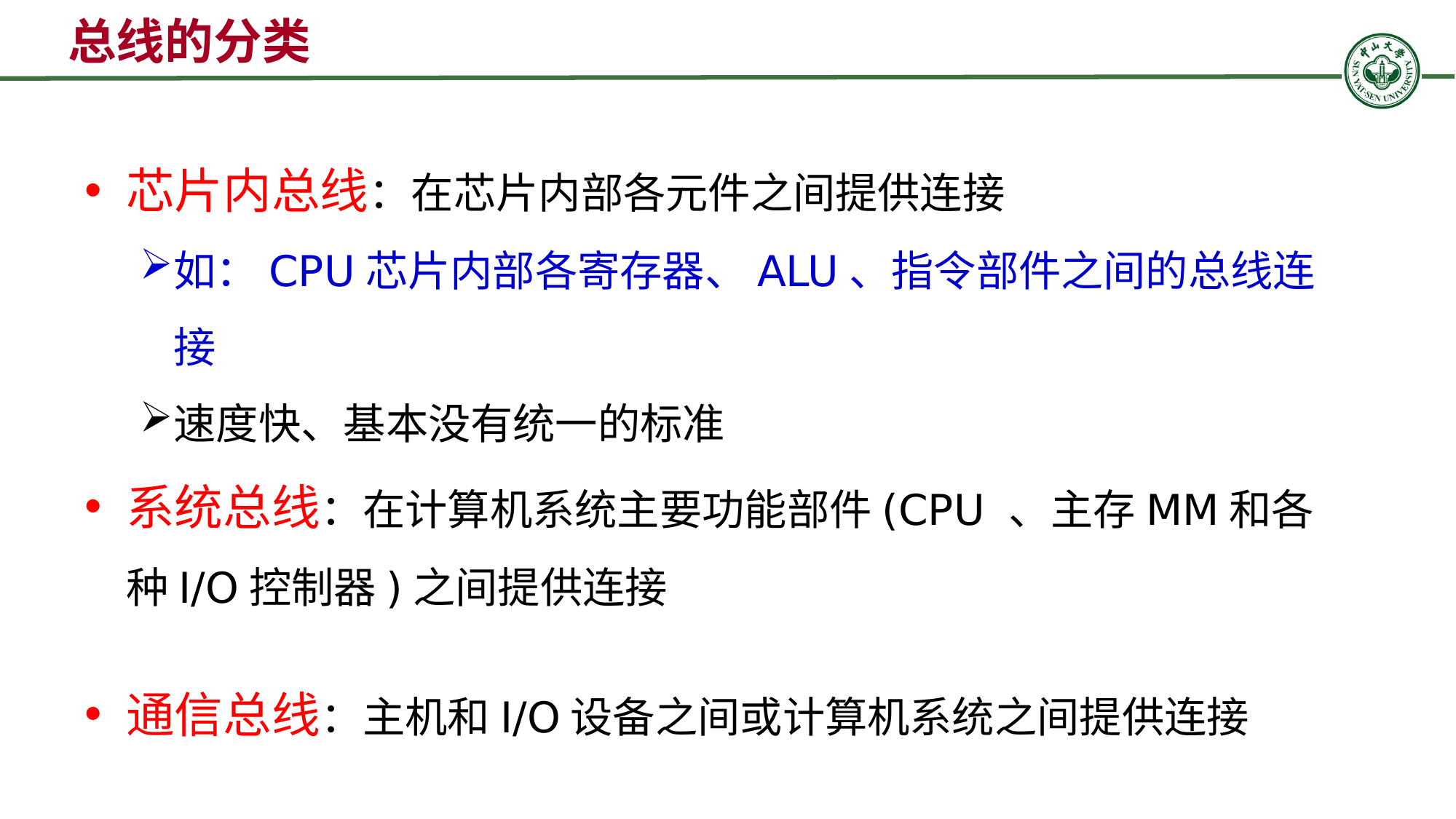

总线的分类
芯片内总线：在芯片内部各元件之间提供连接
如：CPU芯片内部各寄存器、ALU、指令部件之间的总线连接
速度快、基本没有统一的标准
系统总线：在计算机系统主要功能部件(CPU 、主存MM和各种I/O控制器)之间提供连接
通信总线：主机和I/O设备之间或计算机系统之间提供连接